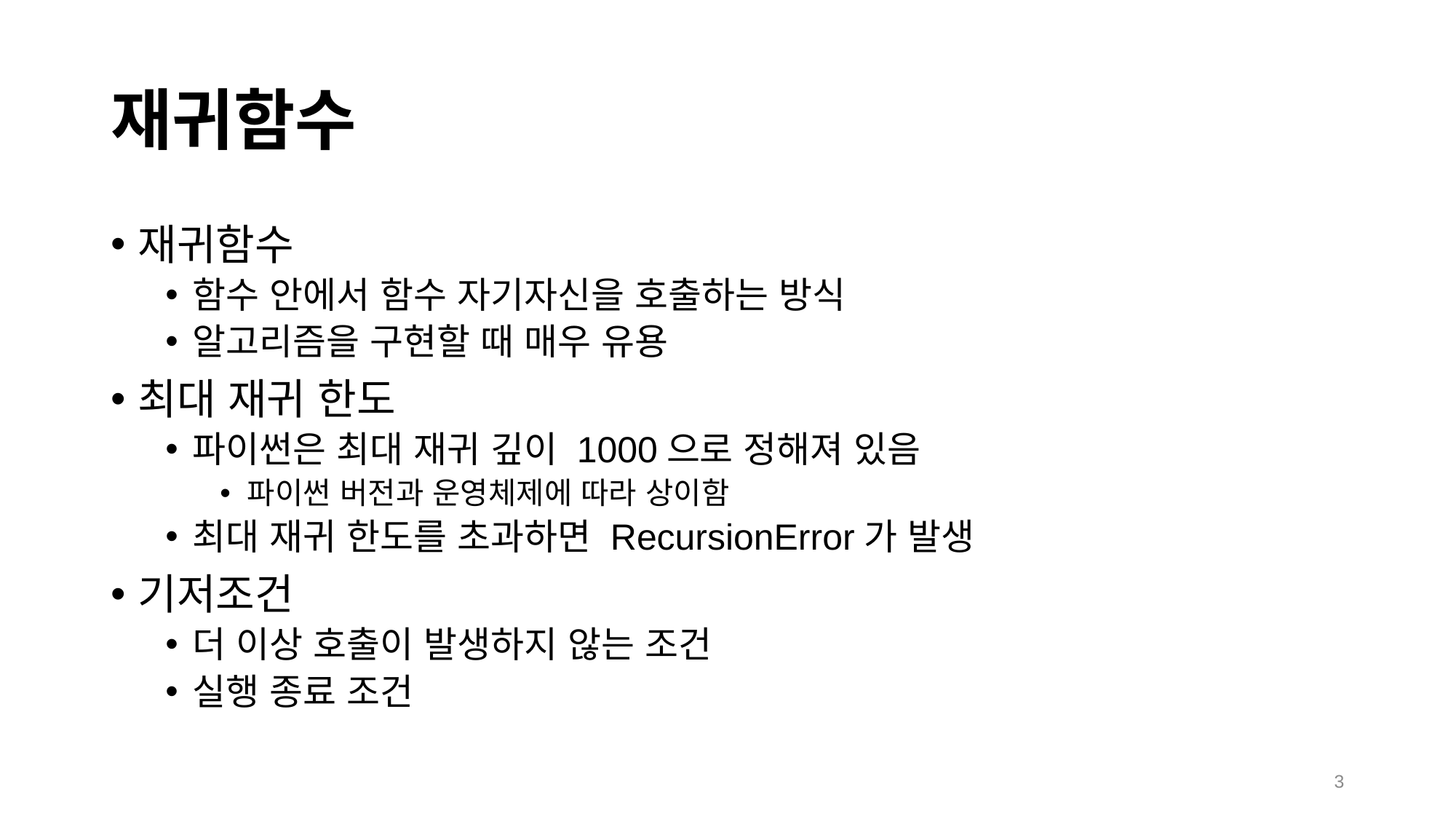

# 재귀함수
재귀함수
함수 안에서 함수 자기자신을 호출하는 방식
알고리즘을 구현할 때 매우 유용
최대 재귀 한도
파이썬은 최대 재귀 깊이 1000으로 정해져 있음
파이썬 버전과 운영체제에 따라 상이함
최대 재귀 한도를 초과하면 RecursionError가 발생
기저조건
더 이상 호출이 발생하지 않는 조건
실행 종료 조건

3